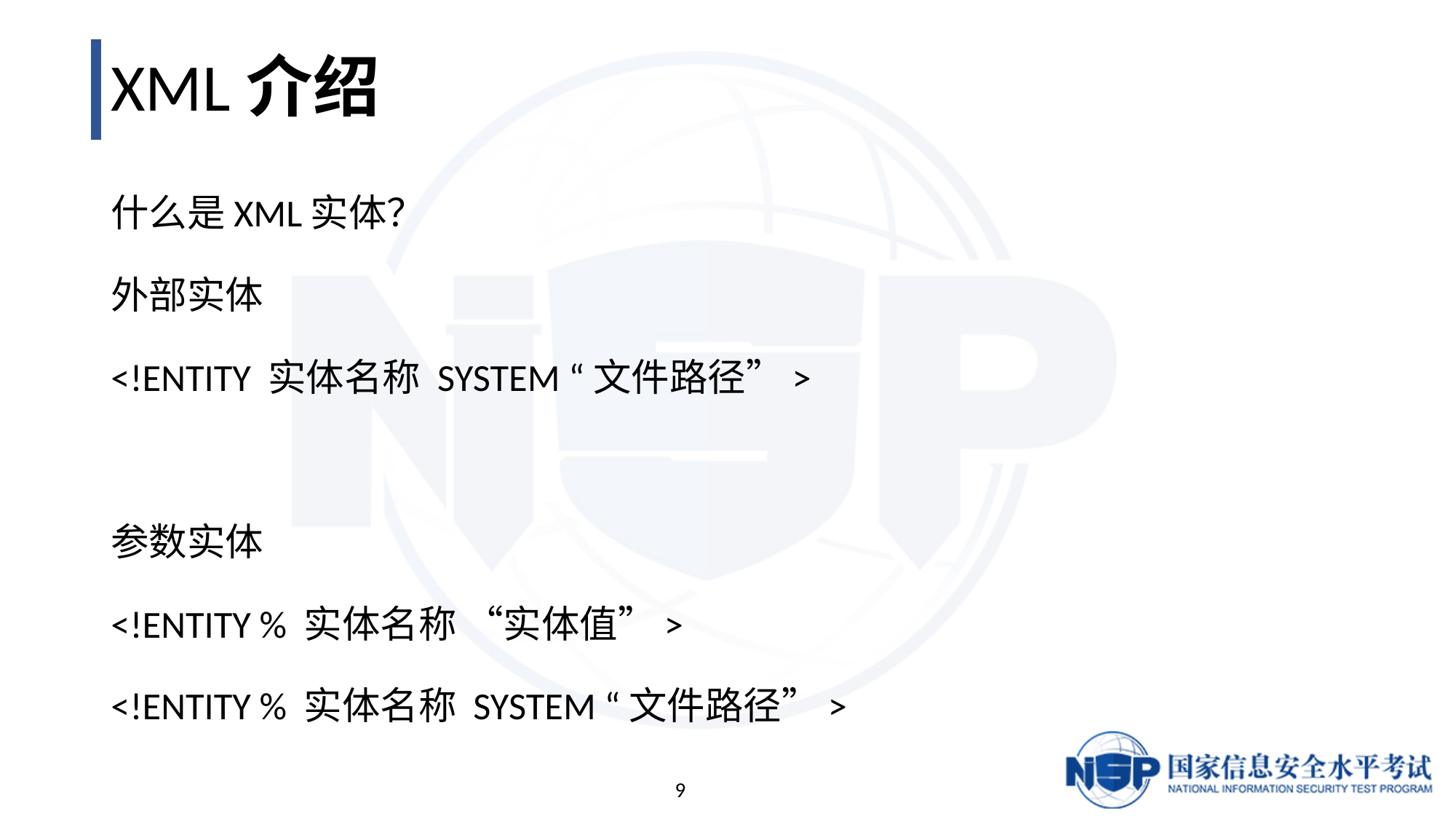

# XML介绍
什么是XML实体？
外部实体
<!ENTITY 实体名称 SYSTEM “文件路径”>

参数实体
<!ENTITY % 实体名称 “实体值”>
<!ENTITY % 实体名称 SYSTEM “文件路径”>